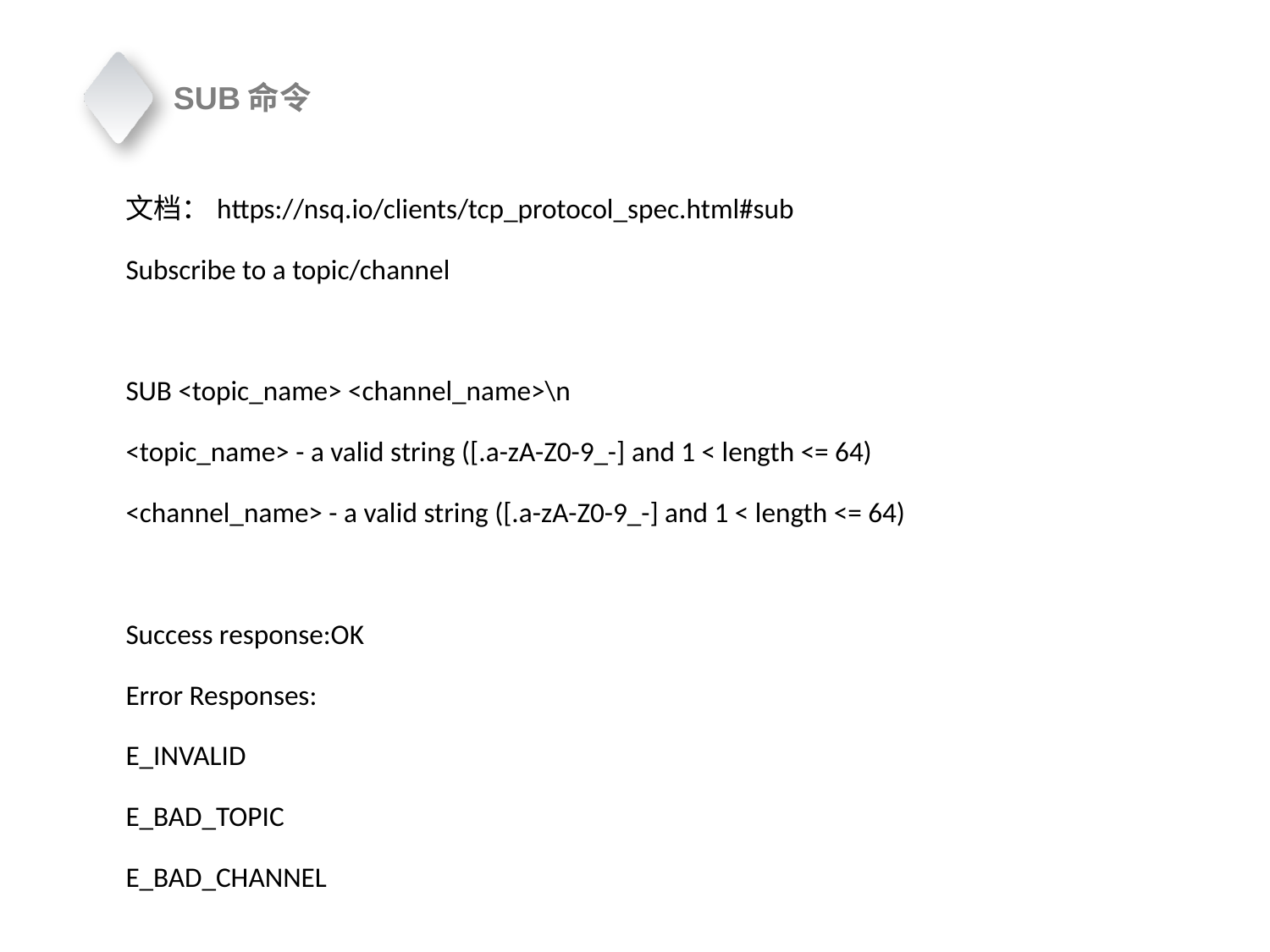

SUB命令
文档：https://nsq.io/clients/tcp_protocol_spec.html#sub
Subscribe to a topic/channel

SUB <topic_name> <channel_name>\n
<topic_name> - a valid string ([.a-zA-Z0-9_-] and 1 < length <= 64)
<channel_name> - a valid string ([.a-zA-Z0-9_-] and 1 < length <= 64)

Success response:OK
Error Responses:
E_INVALID
E_BAD_TOPIC
E_BAD_CHANNEL